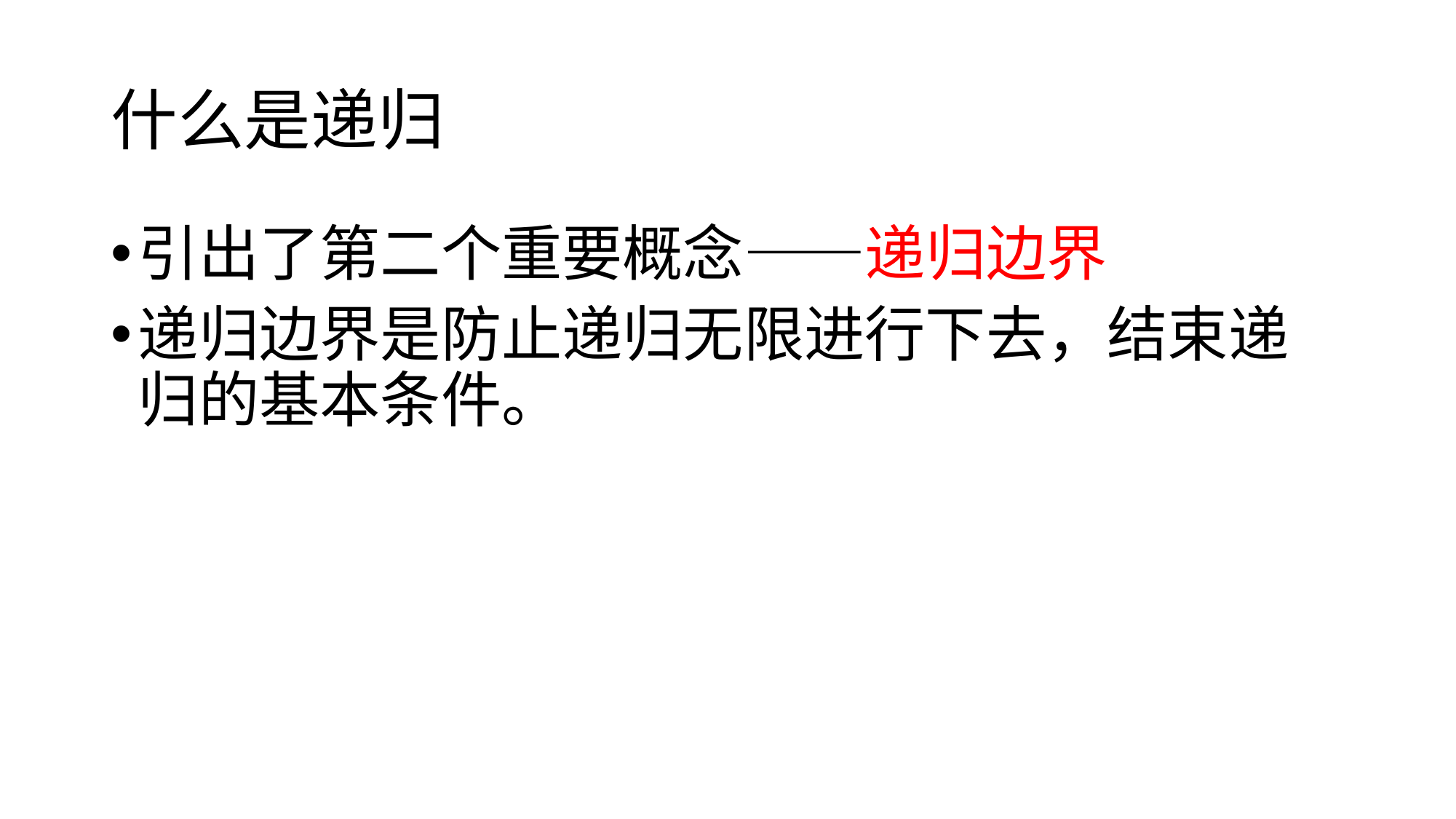

# 什么是递归
引出了第二个重要概念——递归边界
递归边界是防止递归无限进行下去，结束递归的基本条件。